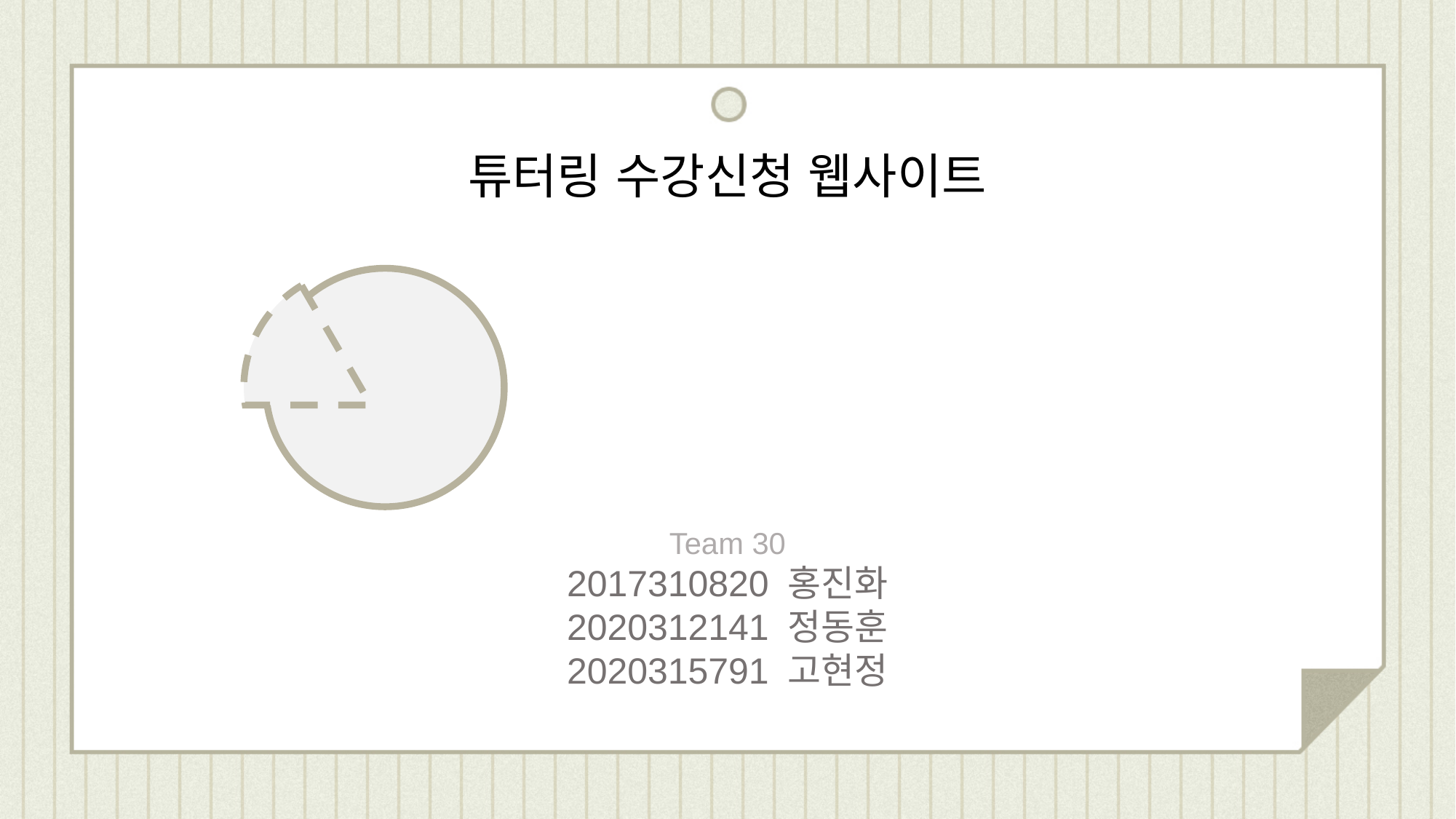

튜터링 수강신청 웹사이트

Team 30
2017310820 홍진화
2020312141 정동훈
2020315791 고현정